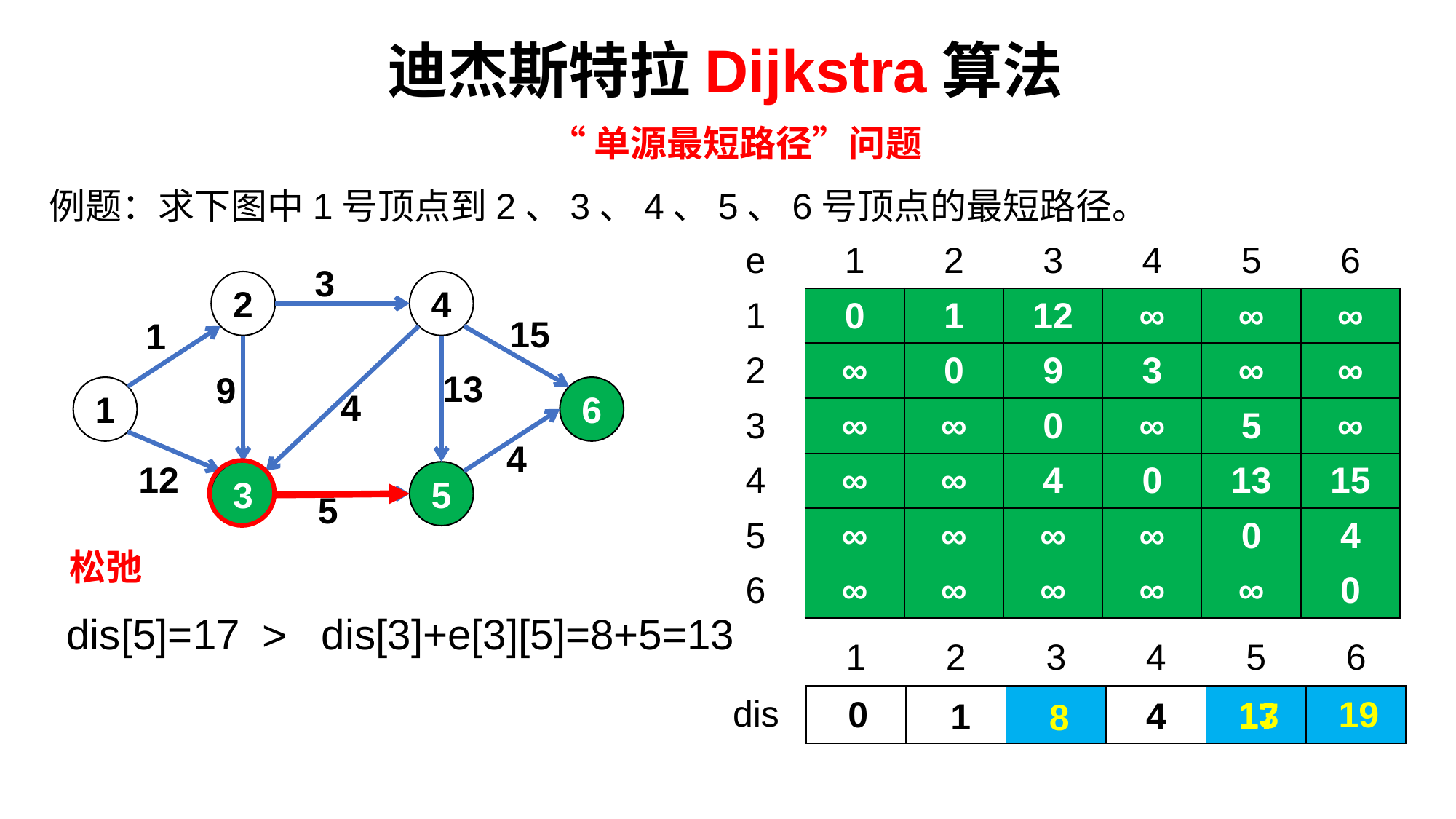

迪杰斯特拉Dijkstra算法
“单源最短路径”问题
例题：求下图中1号顶点到2、3、4、5、6号顶点的最短路径。
| e | 1 | 2 | 3 | 4 | 5 | 6 |
| --- | --- | --- | --- | --- | --- | --- |
| 1 | 0 | 1 | 12 | ∞ | ∞ | ∞ |
| 2 | ∞ | 0 | 9 | 3 | ∞ | ∞ |
| 3 | ∞ | ∞ | 0 | ∞ | 5 | ∞ |
| 4 | ∞ | ∞ | 4 | 0 | 13 | 15 |
| 5 | ∞ | ∞ | ∞ | ∞ | 0 | 4 |
| 6 | ∞ | ∞ | ∞ | ∞ | ∞ | 0 |
3
2
4
15
1
13
9
1
6
4
4
12
3
5
5

松弛
dis[5]=17
dis[3]+e[3][5]=8+5=13
>
|  | 1 | 2 | 3 | 4 | 5 | 6 |
| --- | --- | --- | --- | --- | --- | --- |
| dis |  |  |  |  |  |  |
19
0
13
4
17
1
8